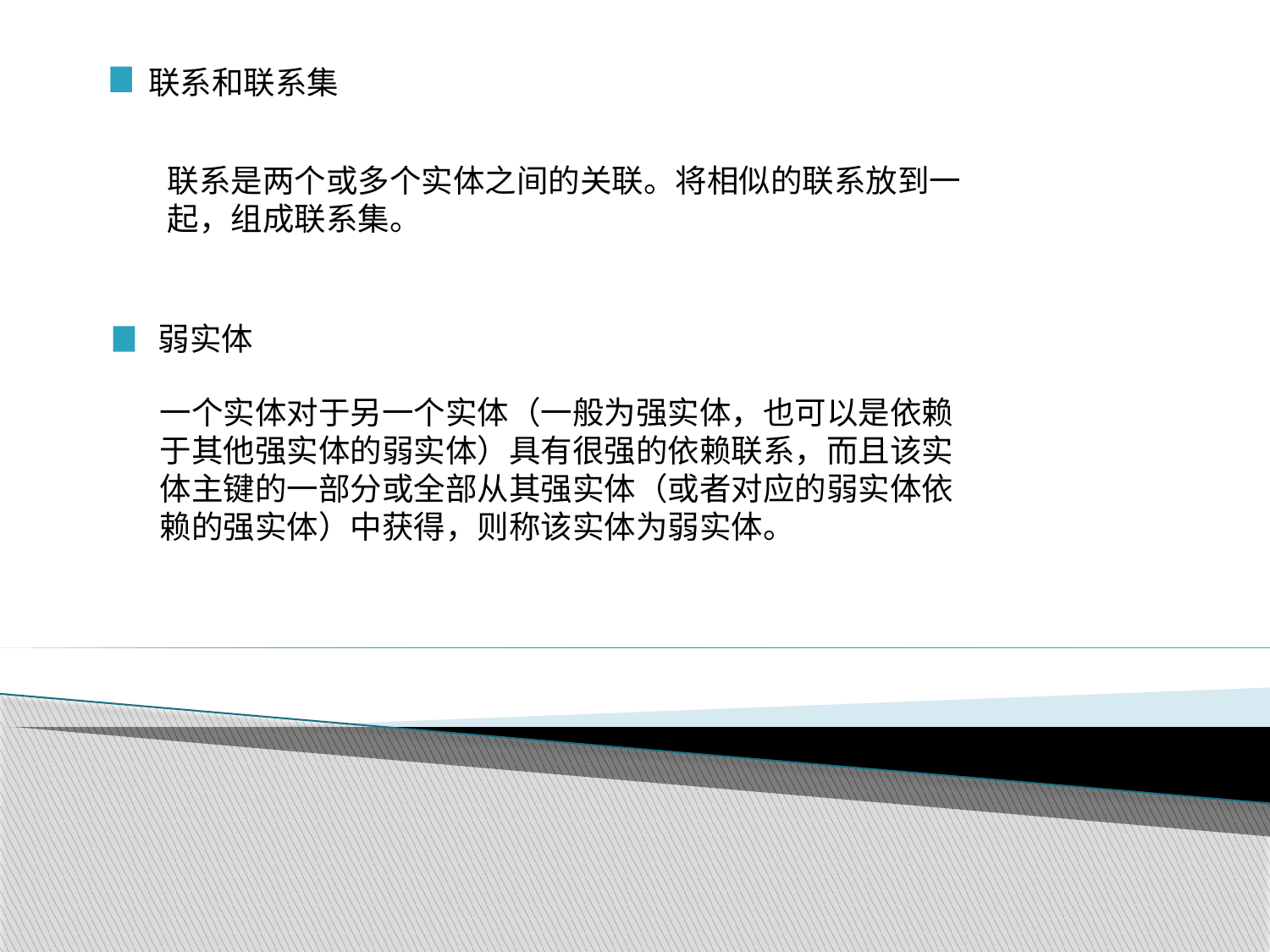

联系和联系集

联系是两个或多个实体之间的关联。将相似的联系放到一起，组成联系集。
弱实体

一个实体对于另一个实体（一般为强实体，也可以是依赖于其他强实体的弱实体）具有很强的依赖联系，而且该实体主键的一部分或全部从其强实体（或者对应的弱实体依赖的强实体）中获得，则称该实体为弱实体。